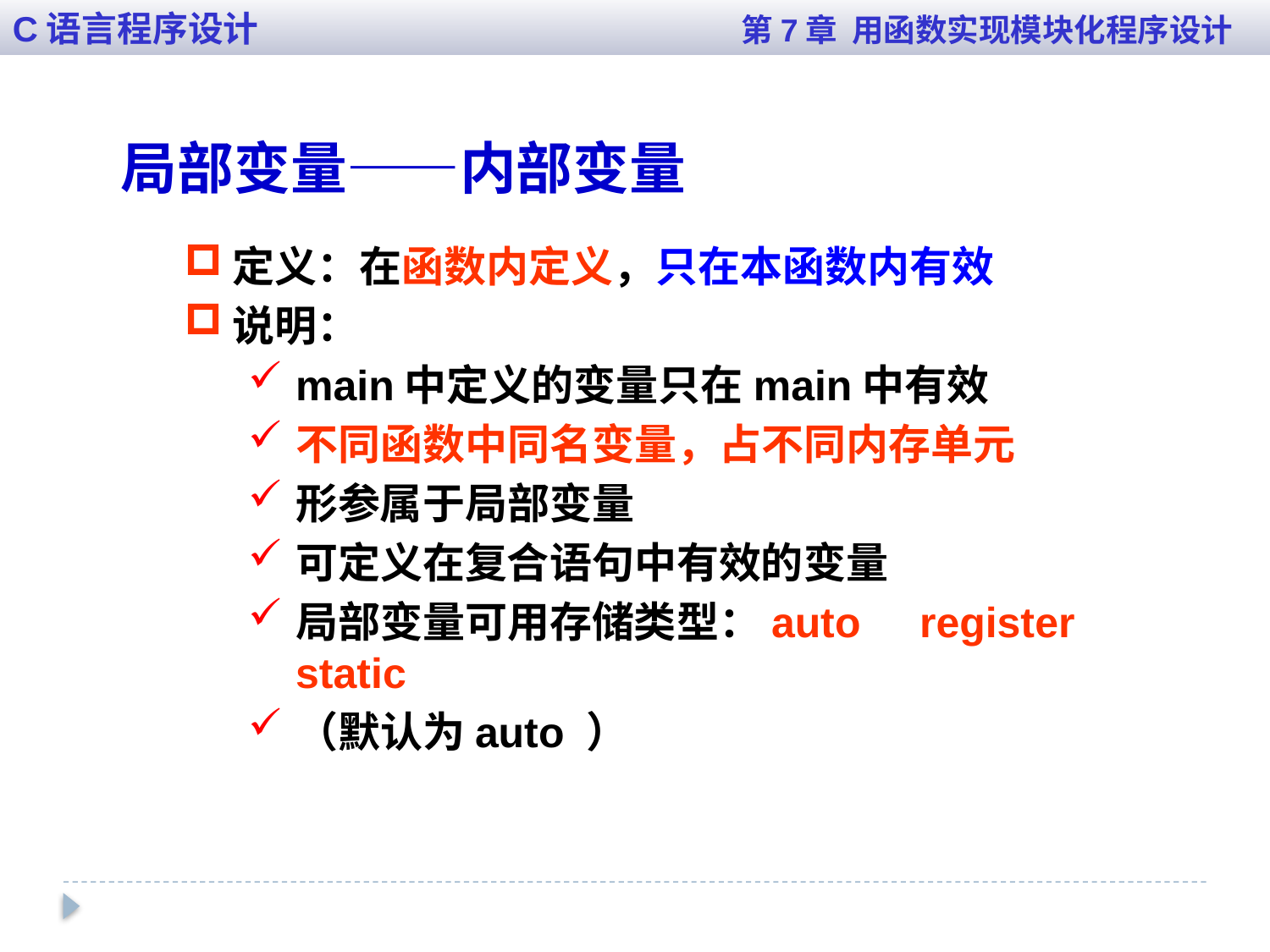

C语言程序设计                                                            第7章  用函数实现模块化程序设计
局部变量——内部变量
定义：在函数内定义，只在本函数内有效
说明：
main中定义的变量只在main中有效
不同函数中同名变量，占不同内存单元
形参属于局部变量
可定义在复合语句中有效的变量
局部变量可用存储类型：auto     register    static
（默认为auto ）